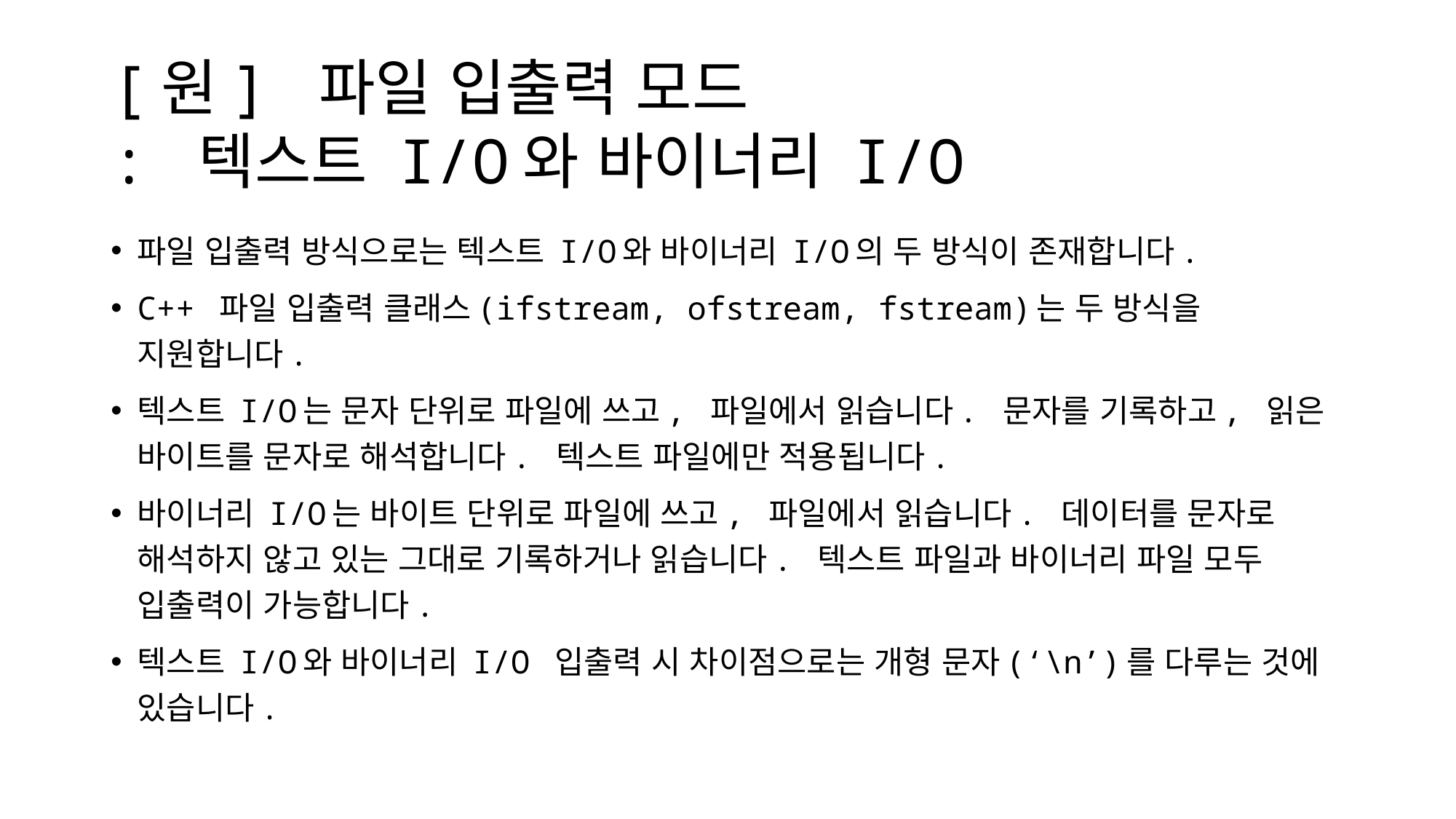

# [원] 파일 입출력 모드 : 텍스트 I/O와 바이너리 I/O
파일 입출력 방식으로는 텍스트 I/O와 바이너리 I/O의 두 방식이 존재합니다.
C++ 파일 입출력 클래스(ifstream, ofstream, fstream)는 두 방식을 지원합니다.
텍스트 I/O는 문자 단위로 파일에 쓰고, 파일에서 읽습니다. 문자를 기록하고, 읽은 바이트를 문자로 해석합니다. 텍스트 파일에만 적용됩니다.
바이너리 I/O는 바이트 단위로 파일에 쓰고, 파일에서 읽습니다. 데이터를 문자로 해석하지 않고 있는 그대로 기록하거나 읽습니다. 텍스트 파일과 바이너리 파일 모두 입출력이 가능합니다.
텍스트 I/O와 바이너리 I/O 입출력 시 차이점으로는 개형 문자(‘\n’)를 다루는 것에 있습니다.